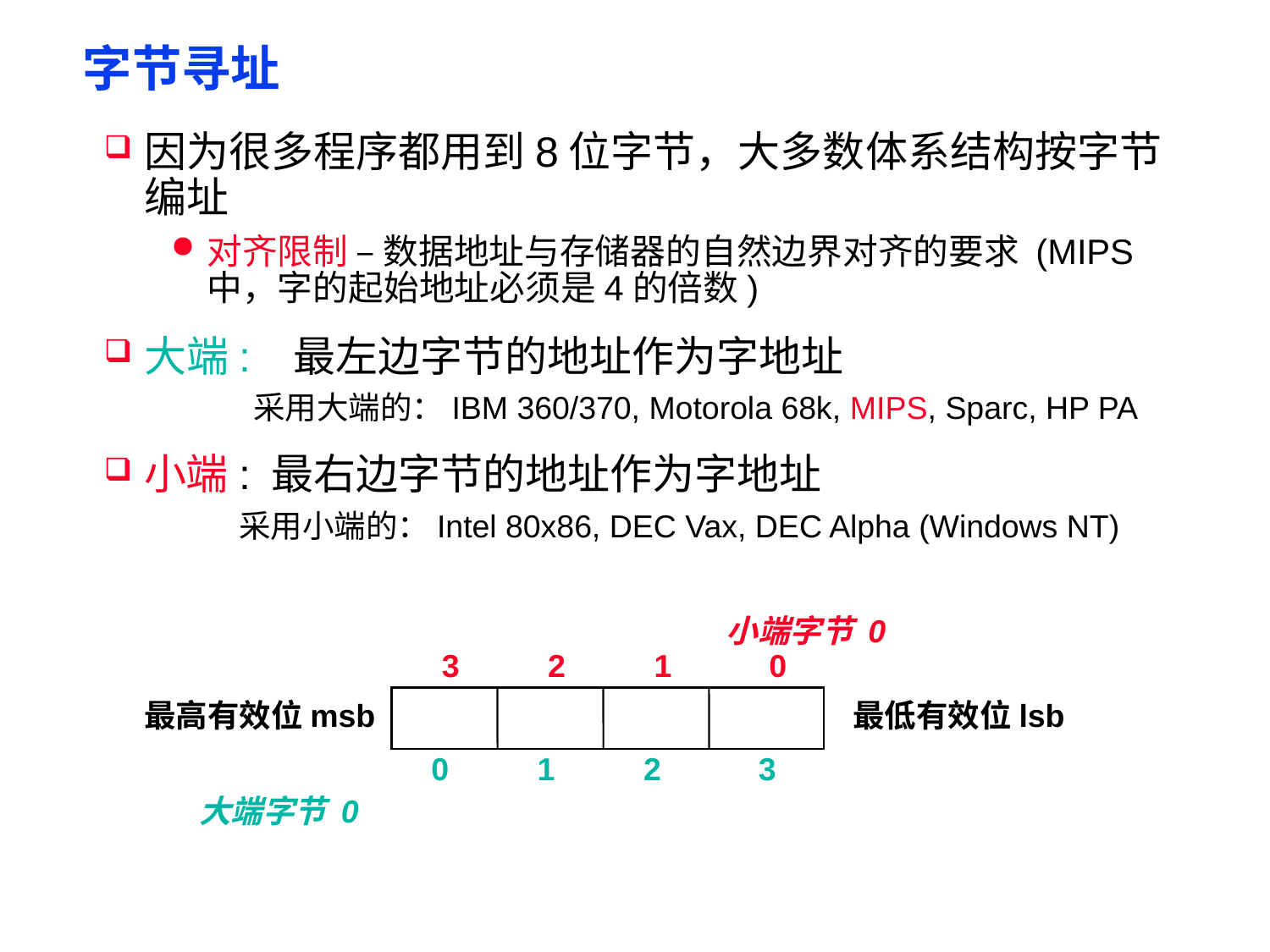

# 字节寻址
因为很多程序都用到8位字节，大多数体系结构按字节编址
对齐限制 – 数据地址与存储器的自然边界对齐的要求 (MIPS中，字的起始地址必须是4的倍数)
大端:	 最左边字节的地址作为字地址
 采用大端的：IBM 360/370, Motorola 68k, MIPS, Sparc, HP PA
小端:	最右边字节的地址作为字地址
采用小端的：Intel 80x86, DEC Vax, DEC Alpha (Windows NT)
小端字节 0
3          2          1           0

最高有效位msb
最低有效位lsb
0          1          2           3
大端字节 0